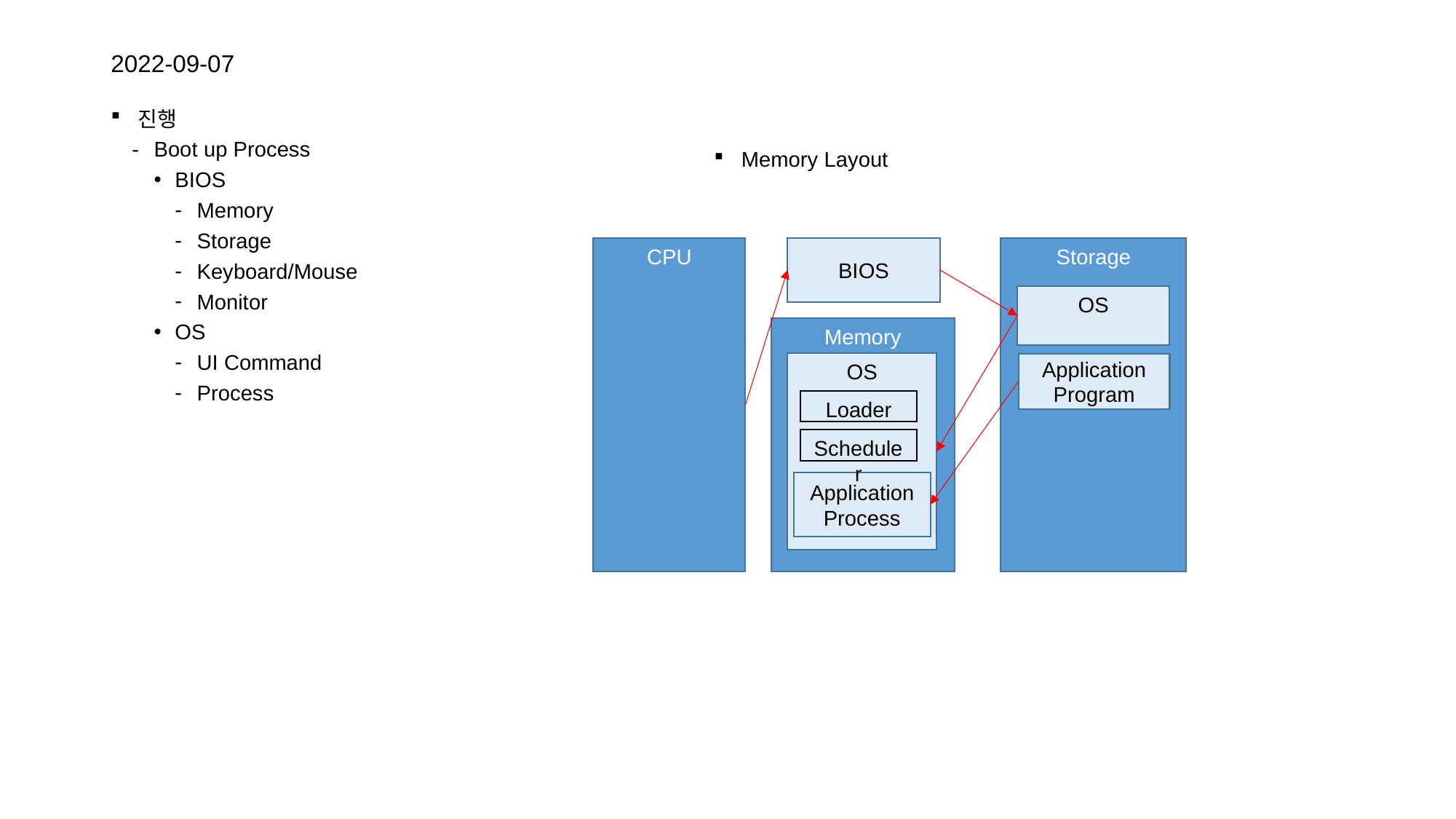

# 2022-09-07

Memory Layout
진행
Boot up Process
BIOS
Memory
Storage
Keyboard/Mouse
Monitor
OS
UI Command
Process

CPU
BIOS
Storage
OS
Memory
OS
Application
Program
Loader
Scheduler
Application
Process